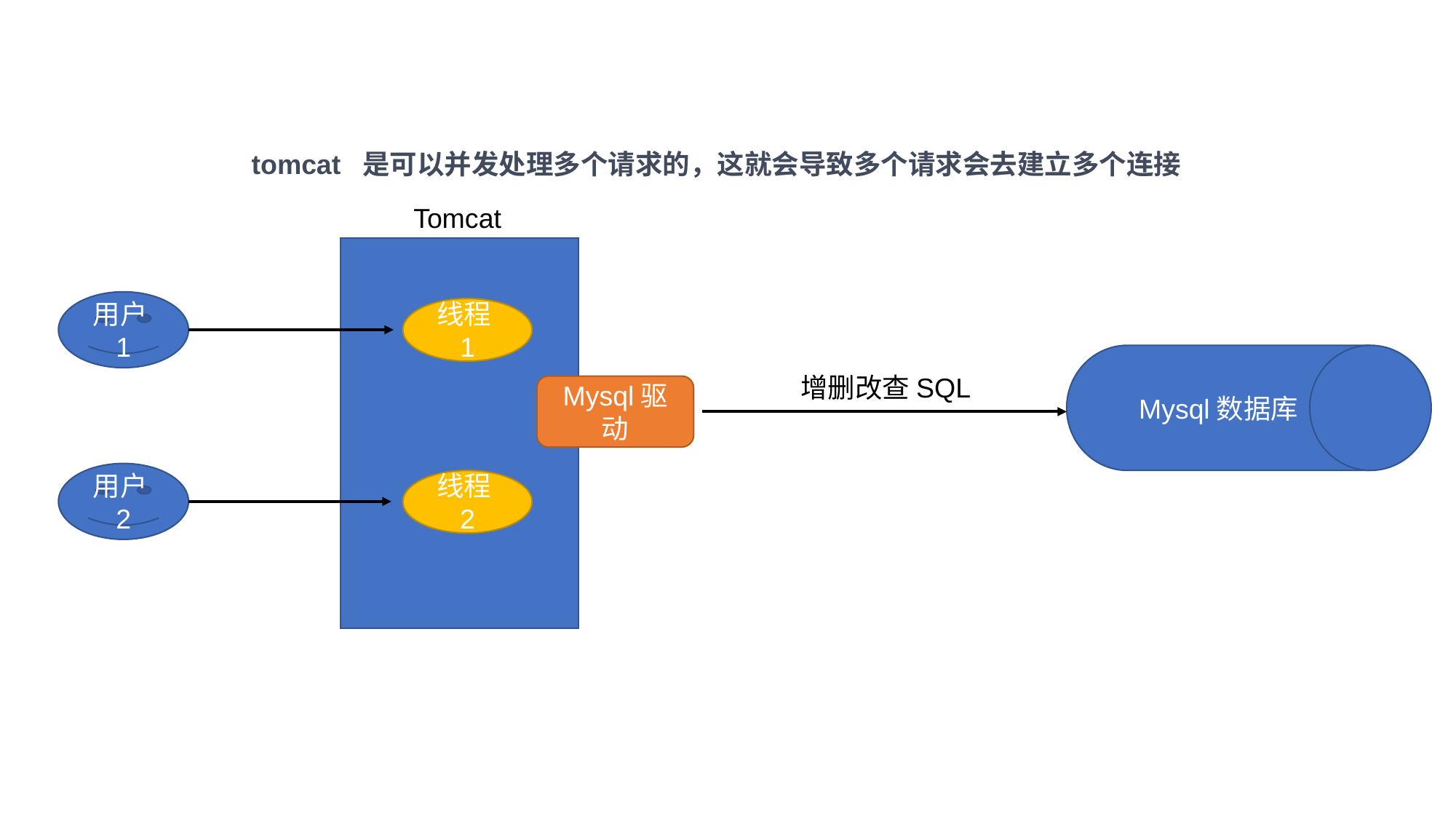

tomcat  是可以并发处理多个请求的，这就会导致多个请求会去建立多个连接
Tomcat

用户1
线程1
Mysql数据库
增删改查SQL
Mysql驱动
用户2
线程2